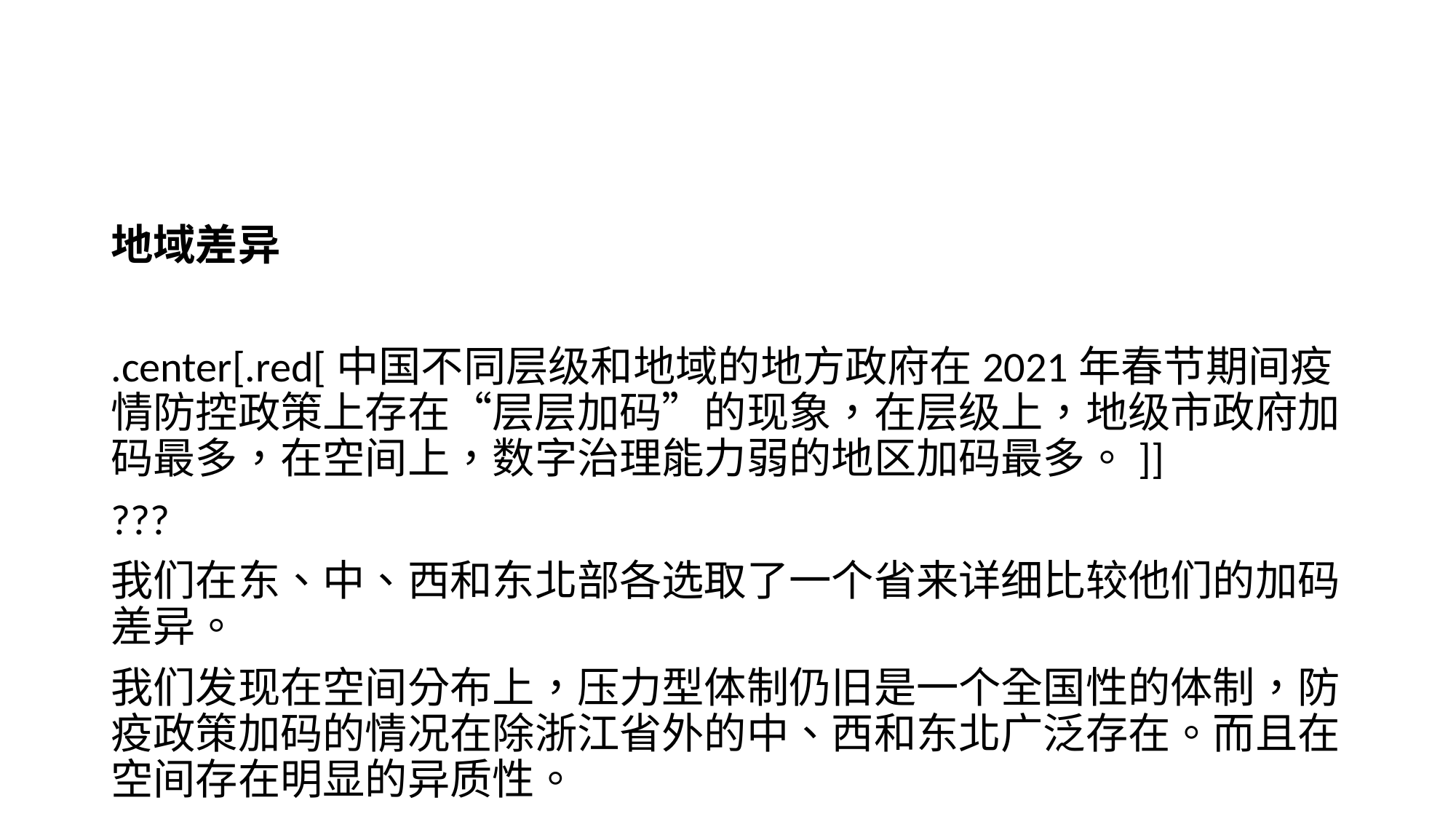

地域差异

.center[.red[中国不同层级和地域的地方政府在2021年春节期间疫情防控政策上存在“层层加码”的现象，在层级上，地级市政府加码最多，在空间上，数字治理能力弱的地区加码最多。]]
???
我们在东、中、西和东北部各选取了一个省来详细比较他们的加码差异。
我们发现在空间分布上，压力型体制仍旧是一个全国性的体制，防疫政策加码的情况在除浙江省外的中、西和东北广泛存在。而且在空间存在明显的异质性。